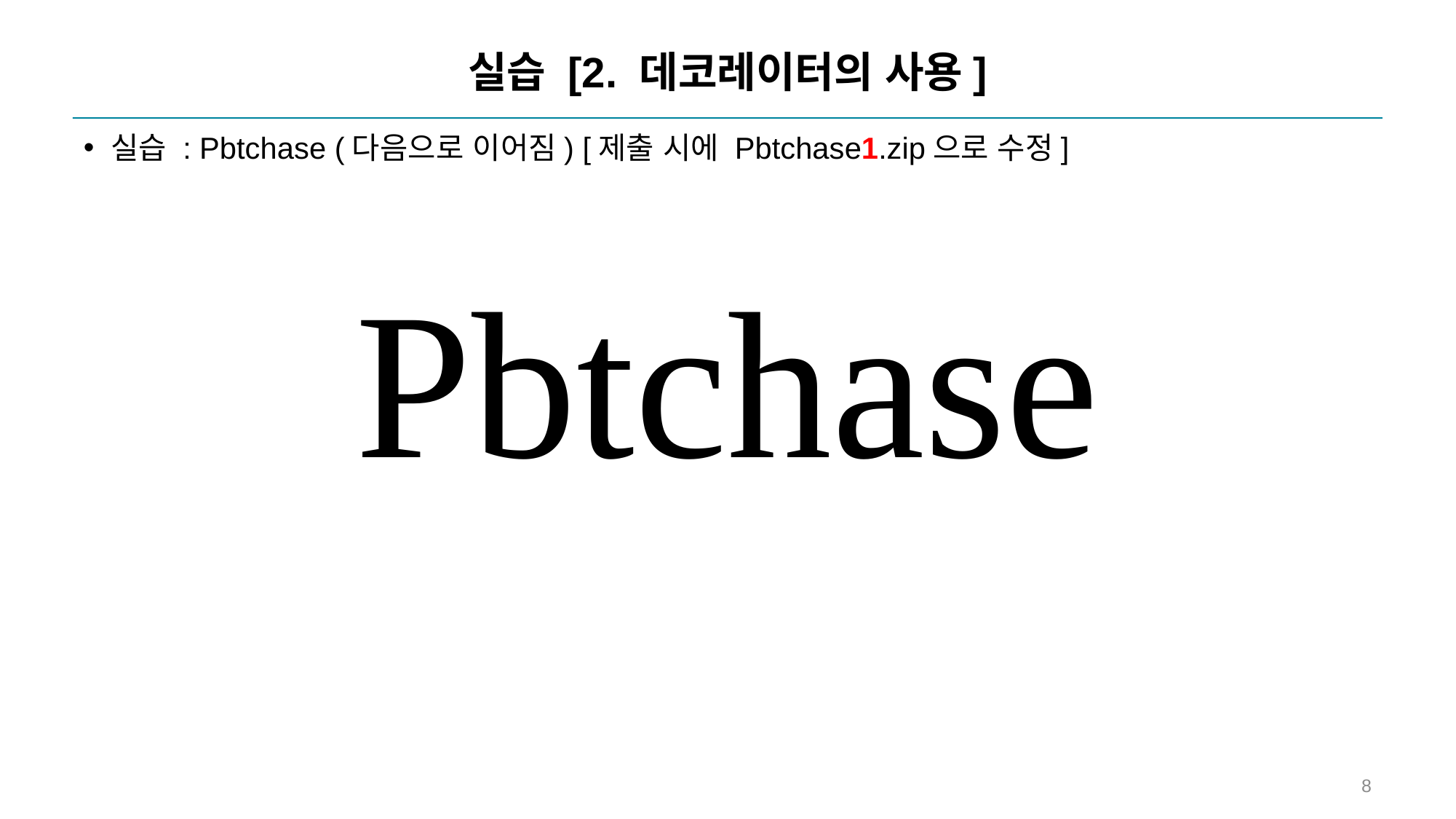

# 실습 [2. 데코레이터의 사용]
실습 : Pbtchase (다음으로 이어짐) [제출 시에 Pbtchase1.zip으로 수정]

Pbtchase
8